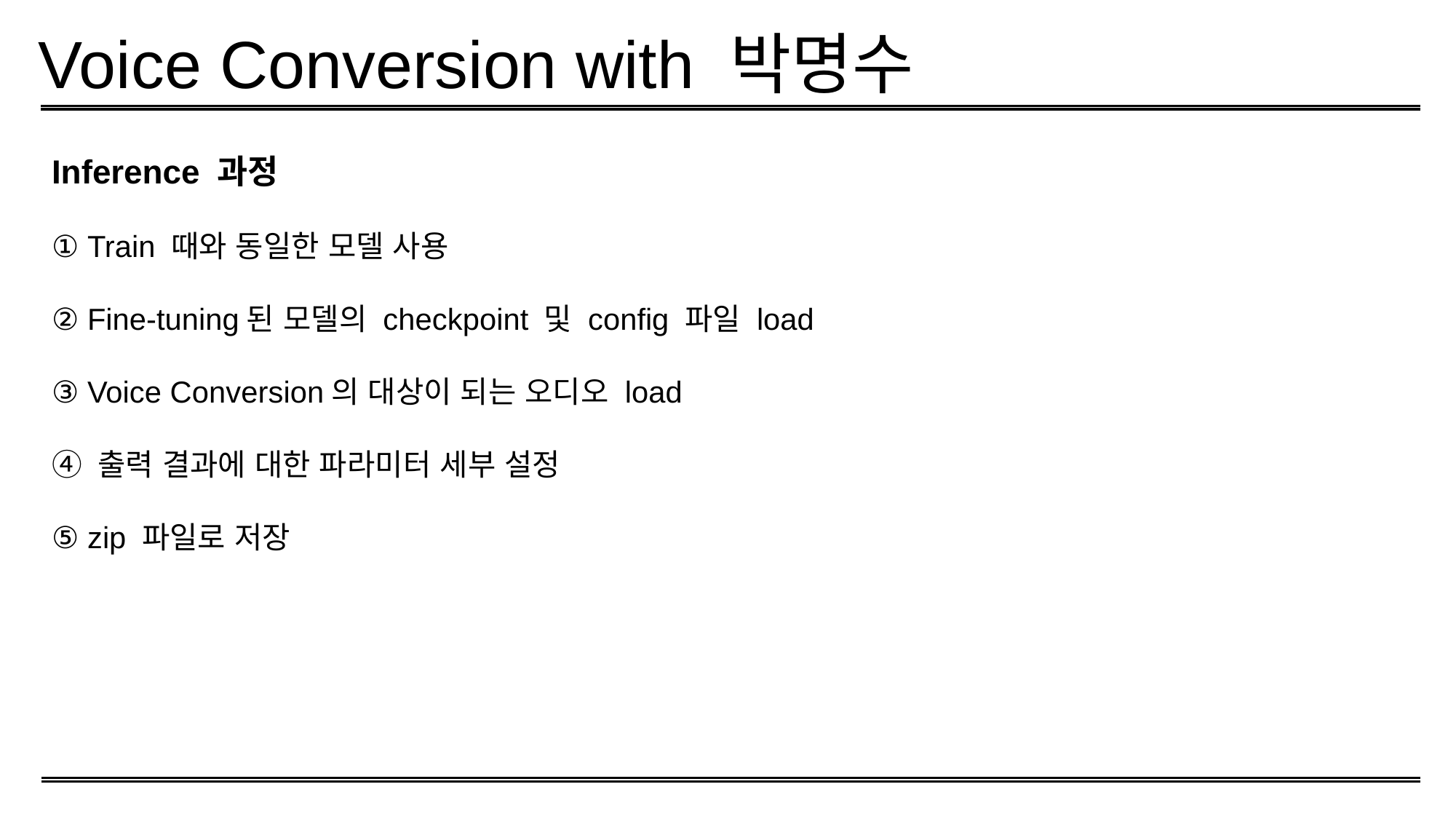

Voice Conversion with 박명수
Inference 과정

① Train 때와 동일한 모델 사용

② Fine-tuning된 모델의 checkpoint 및 config 파일 load

③ Voice Conversion의 대상이 되는 오디오 load

④ 출력 결과에 대한 파라미터 세부 설정

⑤ zip 파일로 저장